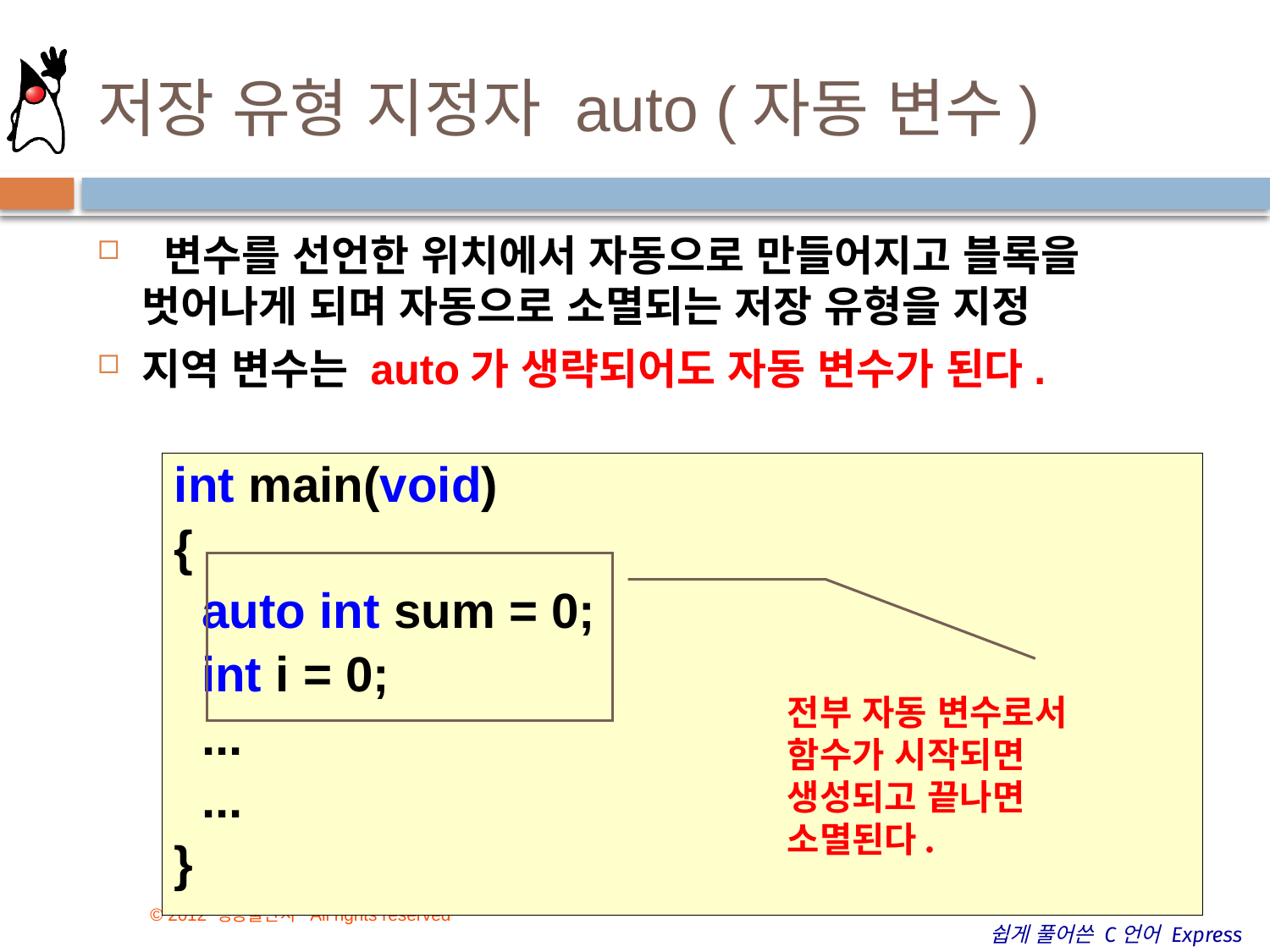

# 저장 유형 지정자 auto (자동 변수)
 변수를 선언한 위치에서 자동으로 만들어지고 블록을 벗어나게 되며 자동으로 소멸되는 저장 유형을 지정
지역 변수는 auto가 생략되어도 자동 변수가 된다.

int main(void)
{
  auto int sum = 0;
  int i = 0;
  ...
  ...
}

전부 자동 변수로서 함수가 시작되면 생성되고 끝나면 소멸된다.